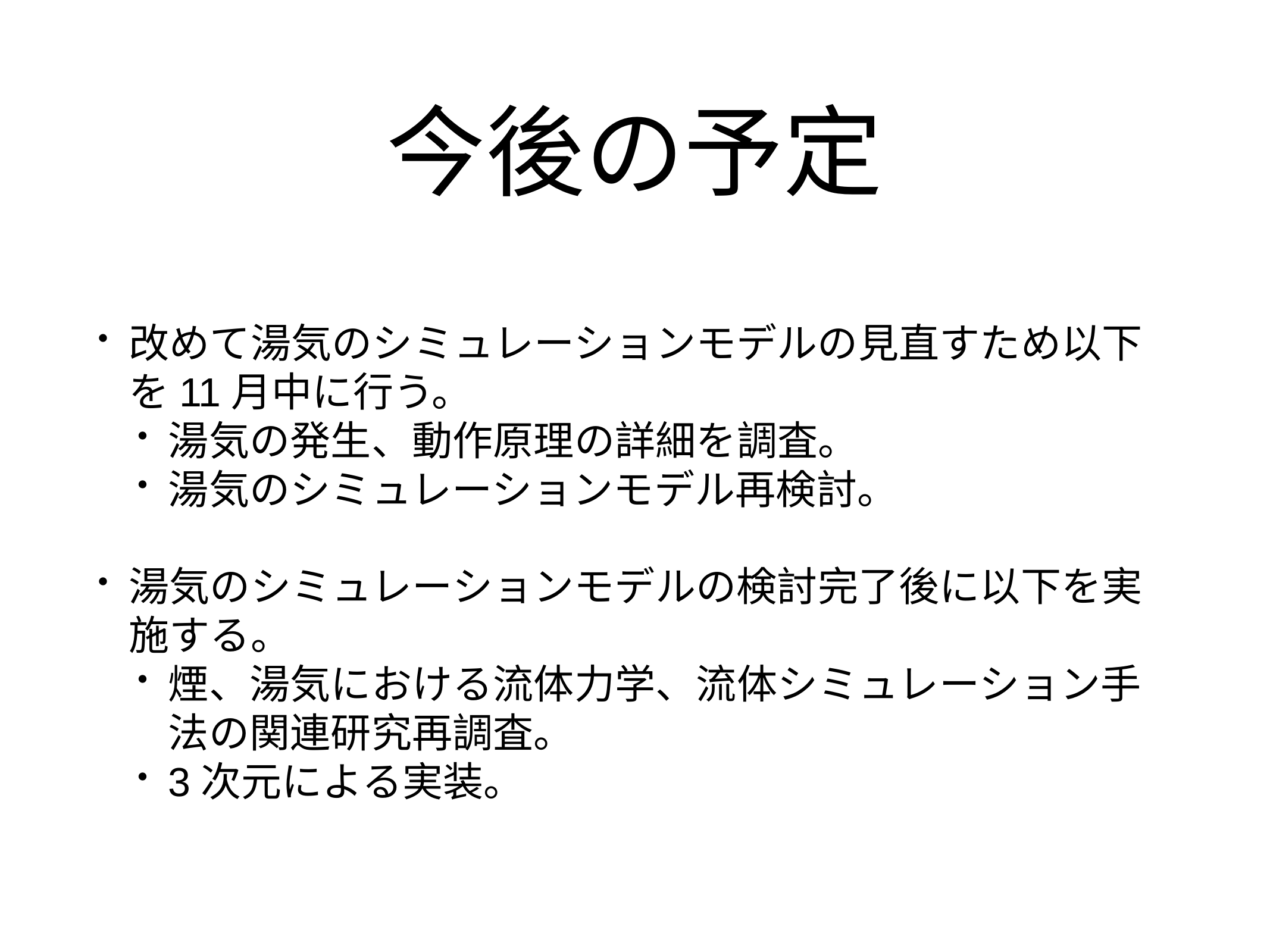

# 今後の予定
改めて湯気のシミュレーションモデルの見直すため以下を11月中に行う。
湯気の発生、動作原理の詳細を調査。
湯気のシミュレーションモデル再検討。
湯気のシミュレーションモデルの検討完了後に以下を実施する。
煙、湯気における流体力学、流体シミュレーション手法の関連研究再調査。
3次元による実装。